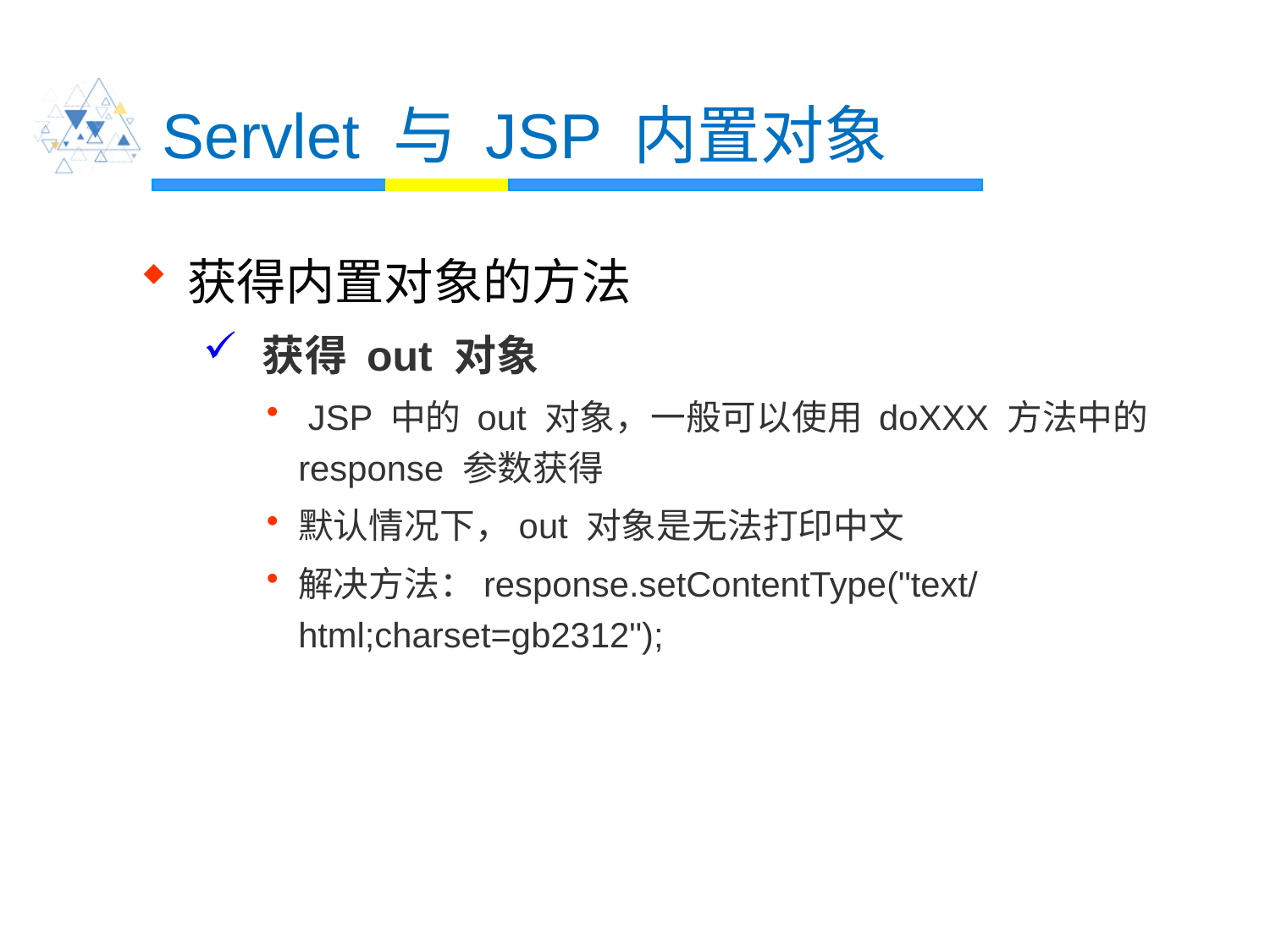

# Servlet 与 JSP 内置对象
获得内置对象的方法
 获得 out 对象
 JSP 中的 out 对象，一般可以使用 doXXX 方法中的 response 参数获得
默认情况下，out 对象是无法打印中文
解决方法：response.setContentType("text/html;charset=gb2312");